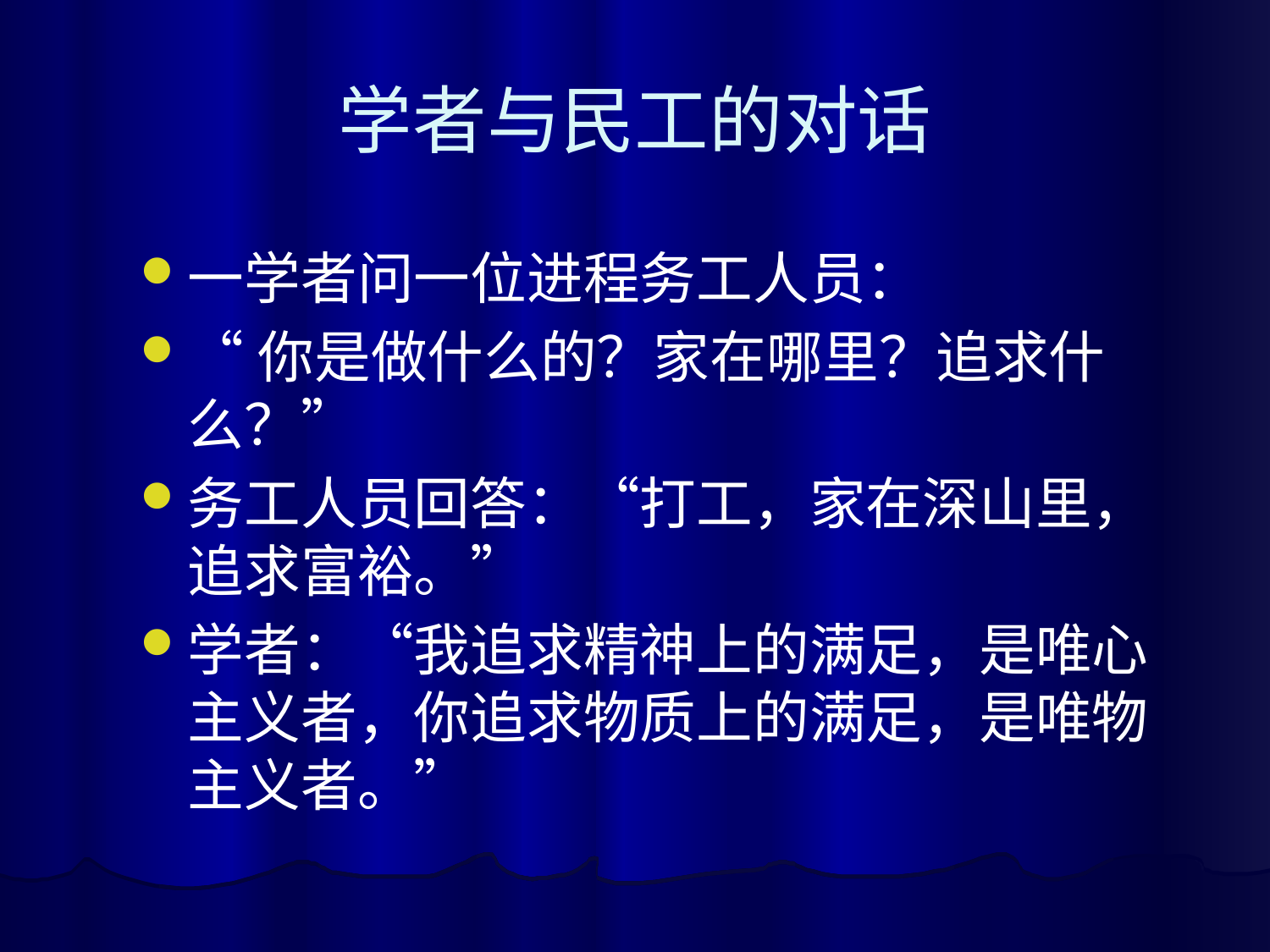

学者与民工的对话
一学者问一位进程务工人员：
“你是做什么的？家在哪里？追求什么？”
务工人员回答：“打工，家在深山里，追求富裕。”
学者：“我追求精神上的满足，是唯心主义者，你追求物质上的满足，是唯物主义者。”